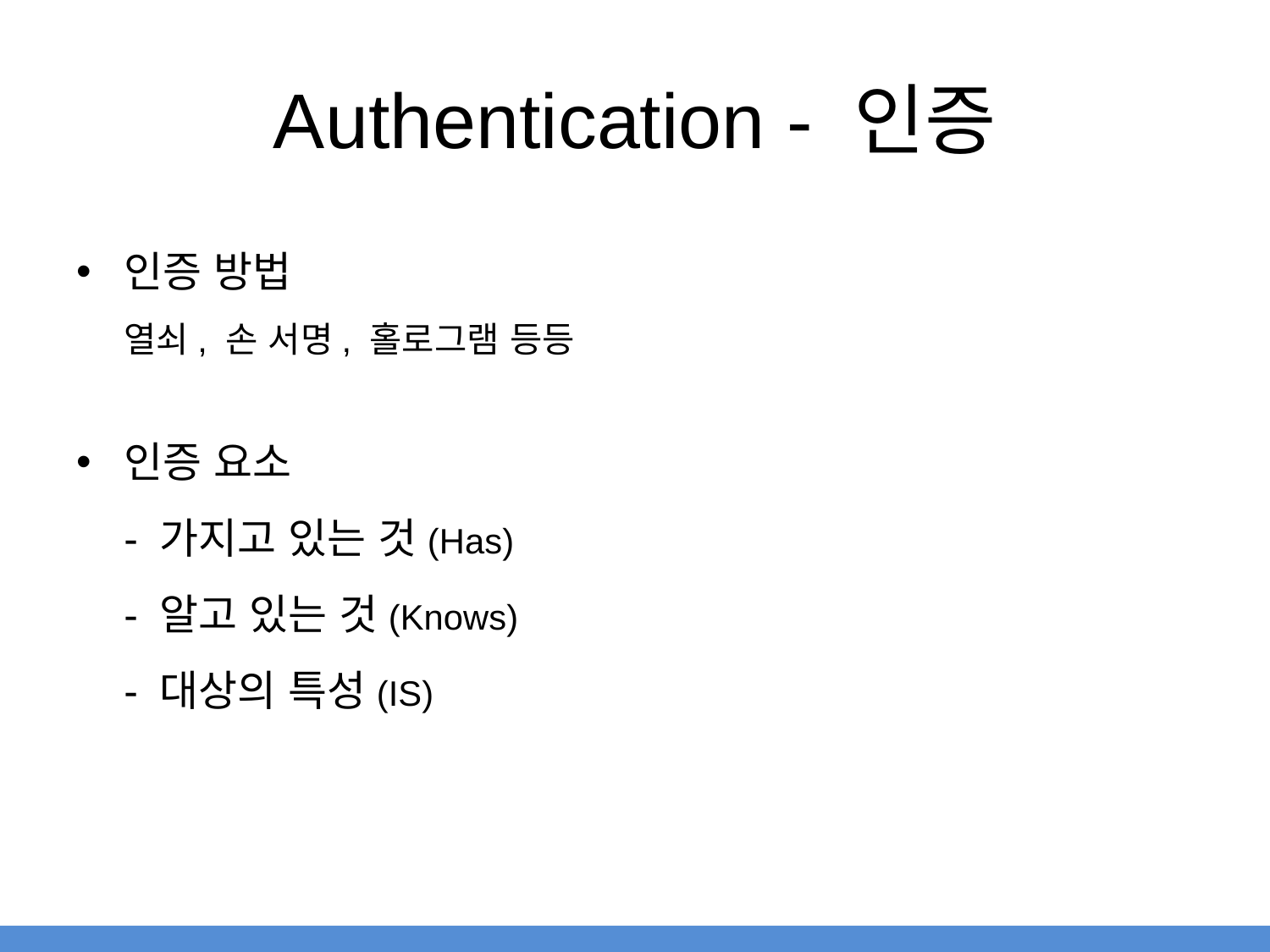

# Authentication - 인증
인증 방법
열쇠, 손 서명, 홀로그램 등등
인증 요소
- 가지고 있는 것(Has)
- 알고 있는 것(Knows)
- 대상의 특성(IS)